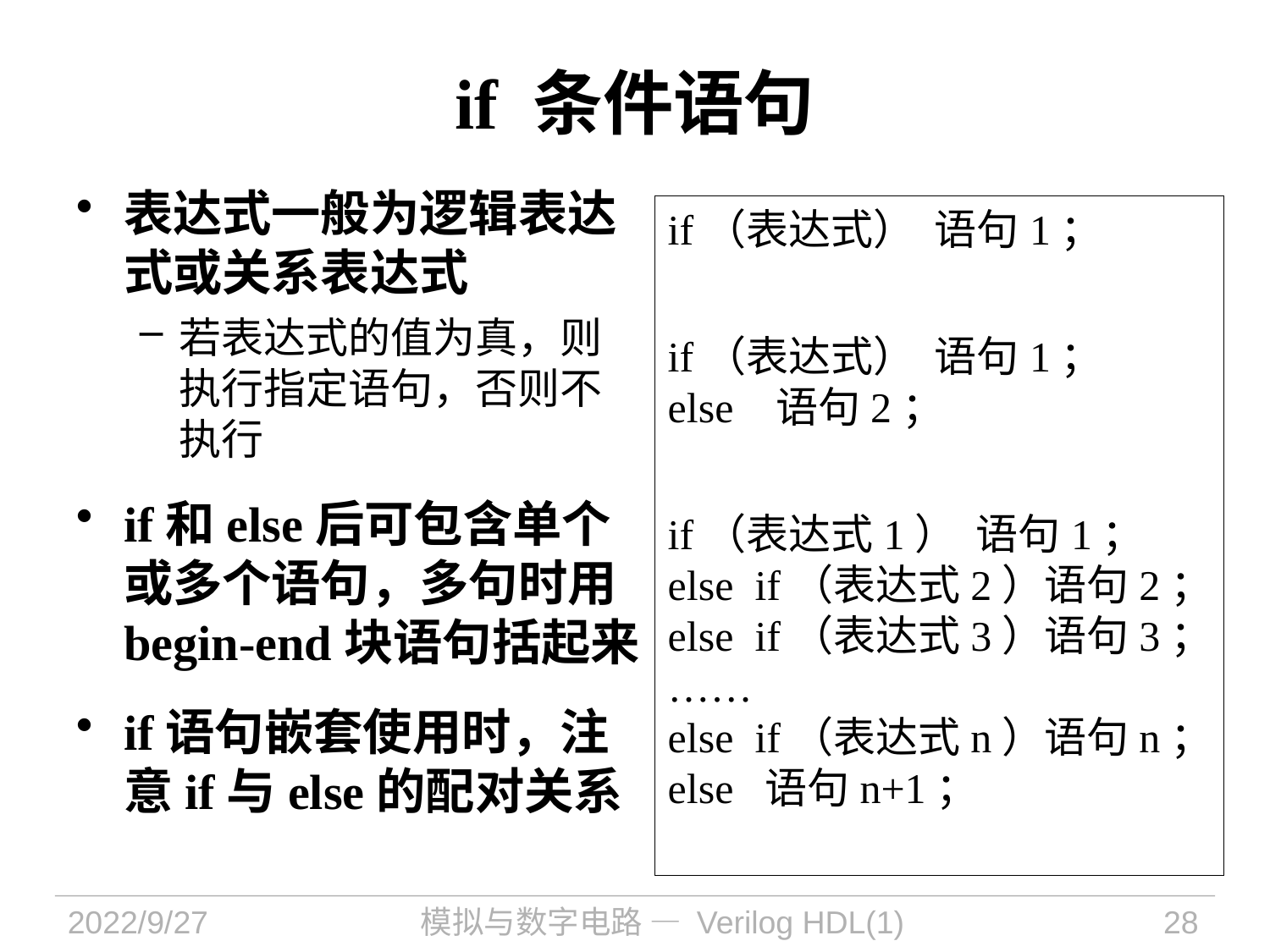

# if 条件语句
表达式一般为逻辑表达式或关系表达式
若表达式的值为真，则执行指定语句，否则不执行
if和else后可包含单个或多个语句，多句时用begin-end块语句括起来
if语句嵌套使用时，注意if与else的配对关系
if（表达式）  语句1；

if（表达式）  语句1；
else   语句2；

if（表达式1）  语句1；
else  if（表达式2）语句2；
else  if（表达式3）语句3；
……
else  if（表达式n）语句n；
else  语句n+1；
2022/9/27
模拟与数字电路 — Verilog HDL(1)
28